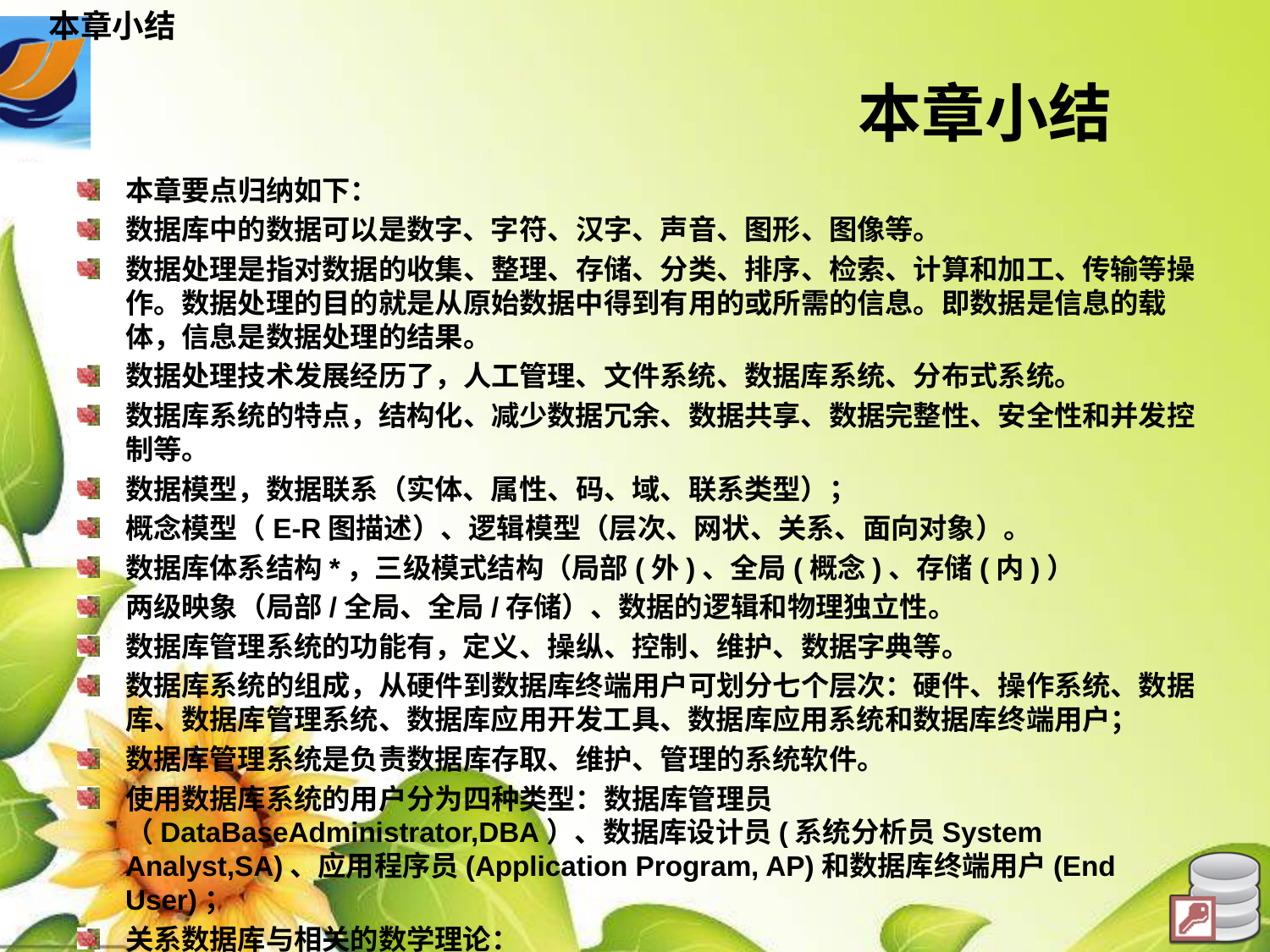

本章小结
# 本章小结
本章要点归纳如下：
数据库中的数据可以是数字、字符、汉字、声音、图形、图像等。
数据处理是指对数据的收集、整理、存储、分类、排序、检索、计算和加工、传输等操作。数据处理的目的就是从原始数据中得到有用的或所需的信息。即数据是信息的载体，信息是数据处理的结果。
数据处理技术发展经历了，人工管理、文件系统、数据库系统、分布式系统。
数据库系统的特点，结构化、减少数据冗余、数据共享、数据完整性、安全性和并发控制等。
数据模型，数据联系（实体、属性、码、域、联系类型）；
概念模型（E-R图描述）、逻辑模型（层次、网状、关系、面向对象）。
数据库体系结构*，三级模式结构（局部(外)、全局(概念)、存储(内)）
两级映象（局部/全局、全局/存储）、数据的逻辑和物理独立性。
数据库管理系统的功能有，定义、操纵、控制、维护、数据字典等。
数据库系统的组成，从硬件到数据库终端用户可划分七个层次：硬件、操作系统、数据库、数据库管理系统、数据库应用开发工具、数据库应用系统和数据库终端用户；
数据库管理系统是负责数据库存取、维护、管理的系统软件。
使用数据库系统的用户分为四种类型：数据库管理员（DataBaseAdministrator,DBA）、数据库设计员(系统分析员System Analyst,SA)、应用程序员(Application Program, AP)和数据库终端用户(End User)；
关系数据库与相关的数学理论：
关系数据结构，域、笛卡儿积、关系、码（主码、候选码、外码）、关系模式；
关系完整性，实体完整性、参照完整性、用户定义的完整性；
关系代数，传统的集合运算（并、交、差、广义笛卡儿积）；
专门的关系运算，选择、投影、连接、等值连接、自然连接。